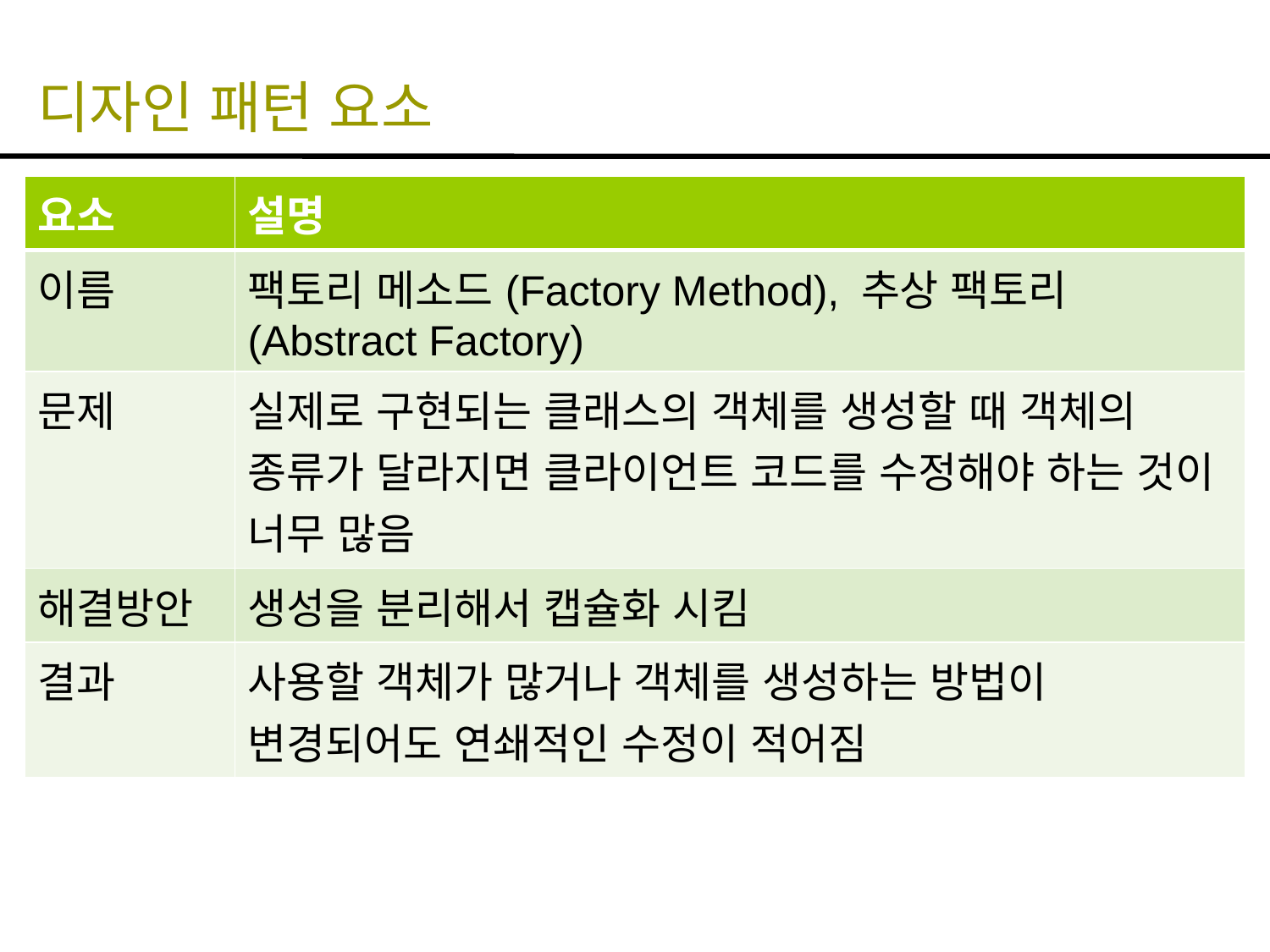

# 디자인 패턴 요소
| 요소 | 설명 |
| --- | --- |
| 이름 | 팩토리 메소드(Factory Method), 추상 팩토리(Abstract Factory) |
| 문제 | 실제로 구현되는 클래스의 객체를 생성할 때 객체의 종류가 달라지면 클라이언트 코드를 수정해야 하는 것이 너무 많음 |
| 해결방안 | 생성을 분리해서 캡슐화 시킴 |
| 결과 | 사용할 객체가 많거나 객체를 생성하는 방법이 변경되어도 연쇄적인 수정이 적어짐 |